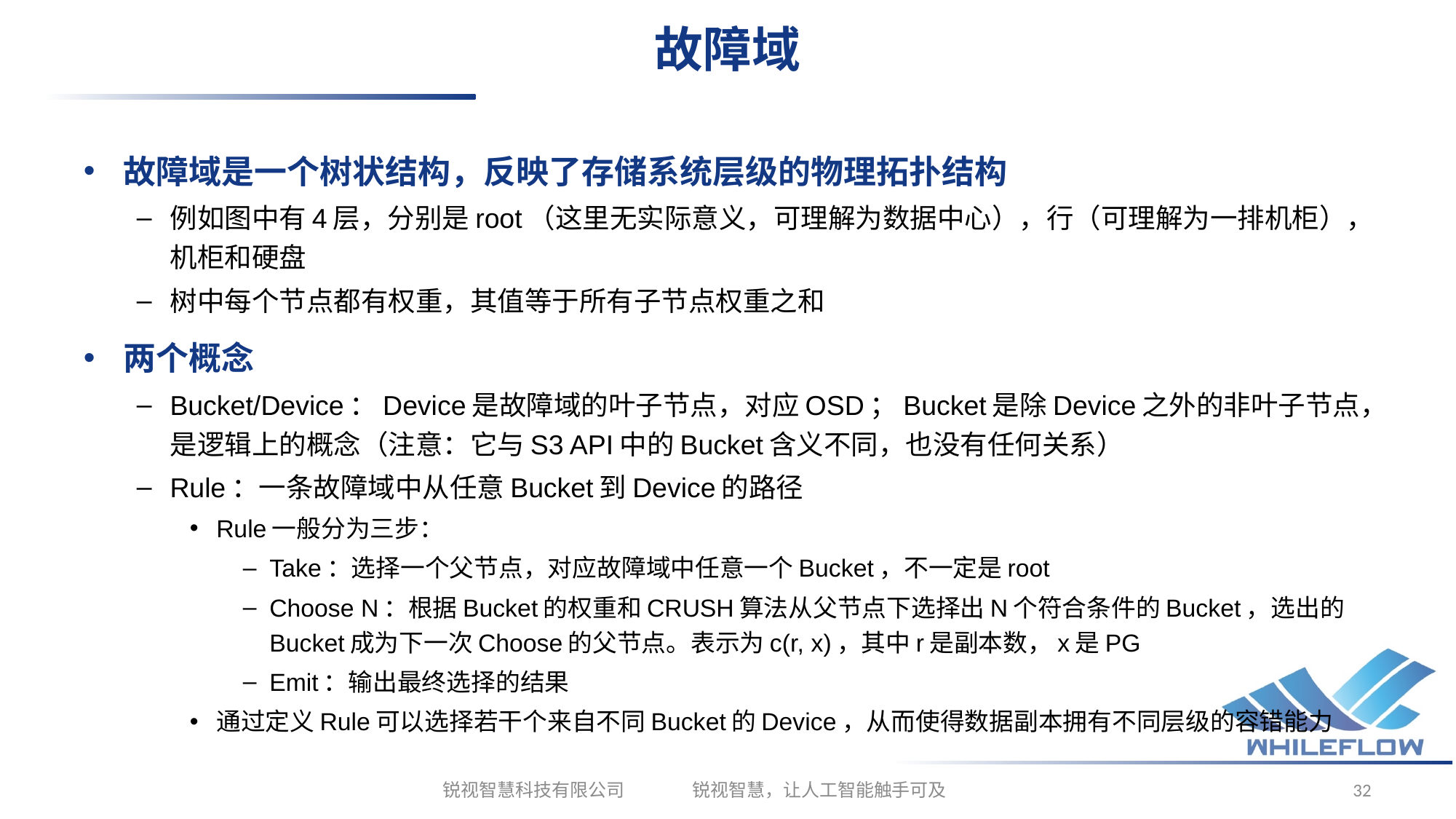

# 故障域
故障域是一个树状结构，反映了存储系统层级的物理拓扑结构
例如图中有4层，分别是root（这里无实际意义，可理解为数据中心），行（可理解为一排机柜），机柜和硬盘
树中每个节点都有权重，其值等于所有子节点权重之和
两个概念
Bucket/Device：Device是故障域的叶子节点，对应OSD；Bucket是除Device之外的非叶子节点，是逻辑上的概念（注意：它与S3 API中的Bucket含义不同，也没有任何关系）
Rule：一条故障域中从任意Bucket到Device的路径
Rule一般分为三步：
Take：选择一个父节点，对应故障域中任意一个Bucket，不一定是root
Choose N：根据Bucket的权重和CRUSH算法从父节点下选择出N个符合条件的Bucket，选出的Bucket成为下一次Choose的父节点。表示为c(r, x)，其中r是副本数，x是PG
Emit：输出最终选择的结果
通过定义Rule可以选择若干个来自不同Bucket的Device，从而使得数据副本拥有不同层级的容错能力
锐视智慧科技有限公司            锐视智慧，让人工智能触手可及
32